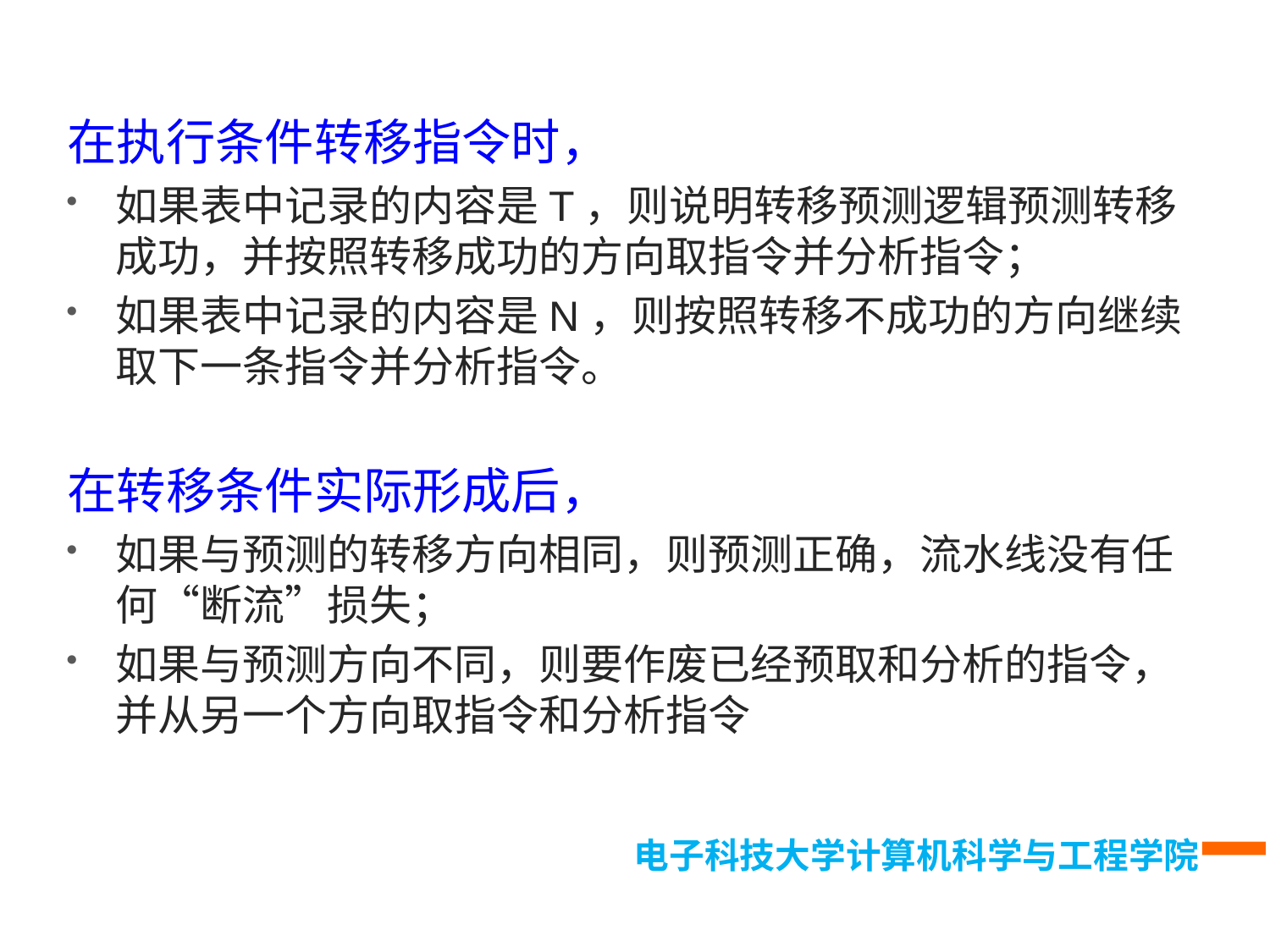

在执行条件转移指令时，
如果表中记录的内容是T，则说明转移预测逻辑预测转移成功，并按照转移成功的方向取指令并分析指令；
如果表中记录的内容是N，则按照转移不成功的方向继续取下一条指令并分析指令。

在转移条件实际形成后，
如果与预测的转移方向相同，则预测正确，流水线没有任何“断流”损失；
如果与预测方向不同，则要作废已经预取和分析的指令，并从另一个方向取指令和分析指令